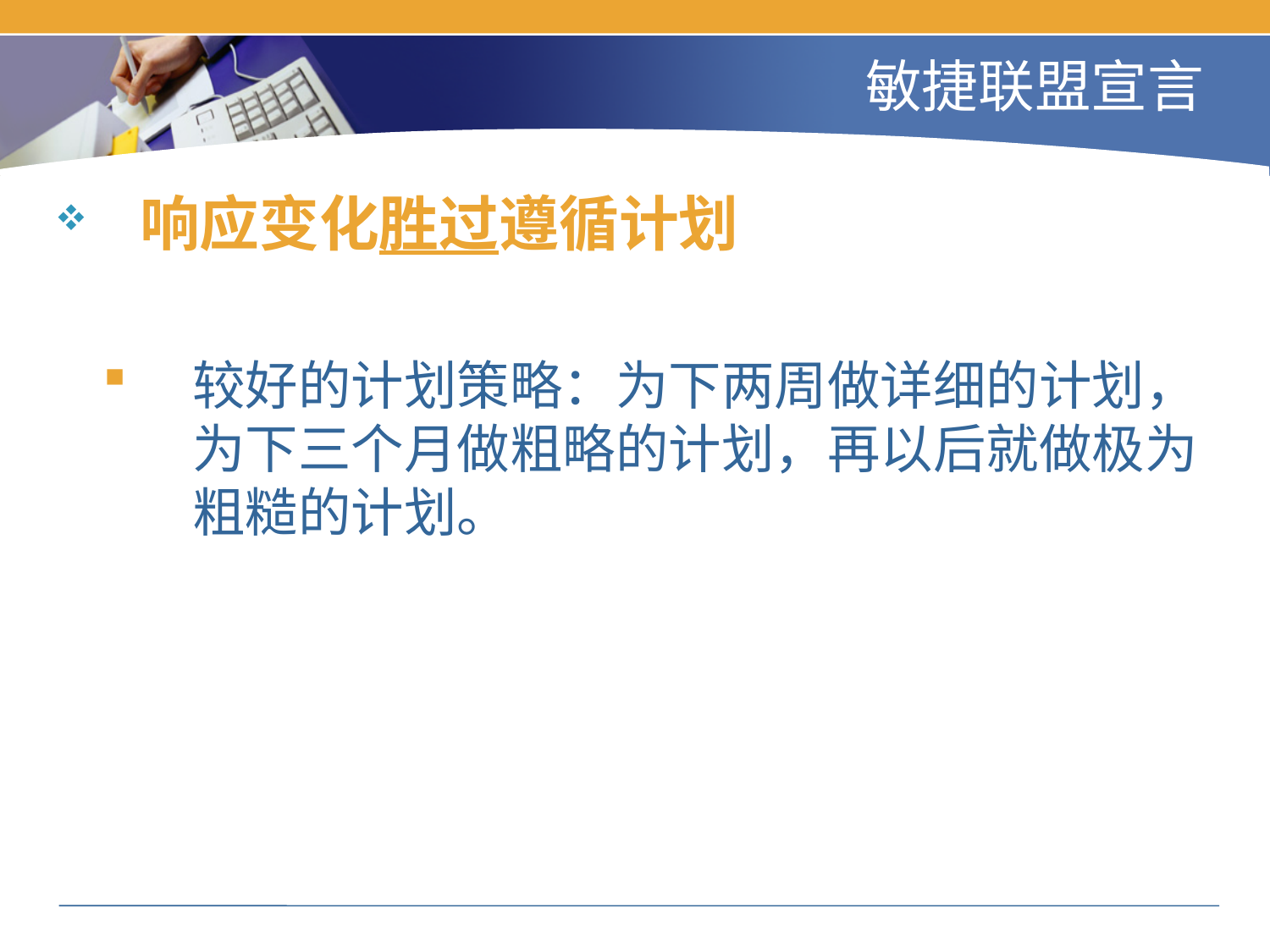

# 敏捷联盟宣言
响应变化胜过遵循计划

较好的计划策略：为下两周做详细的计划，为下三个月做粗略的计划，再以后就做极为粗糙的计划。